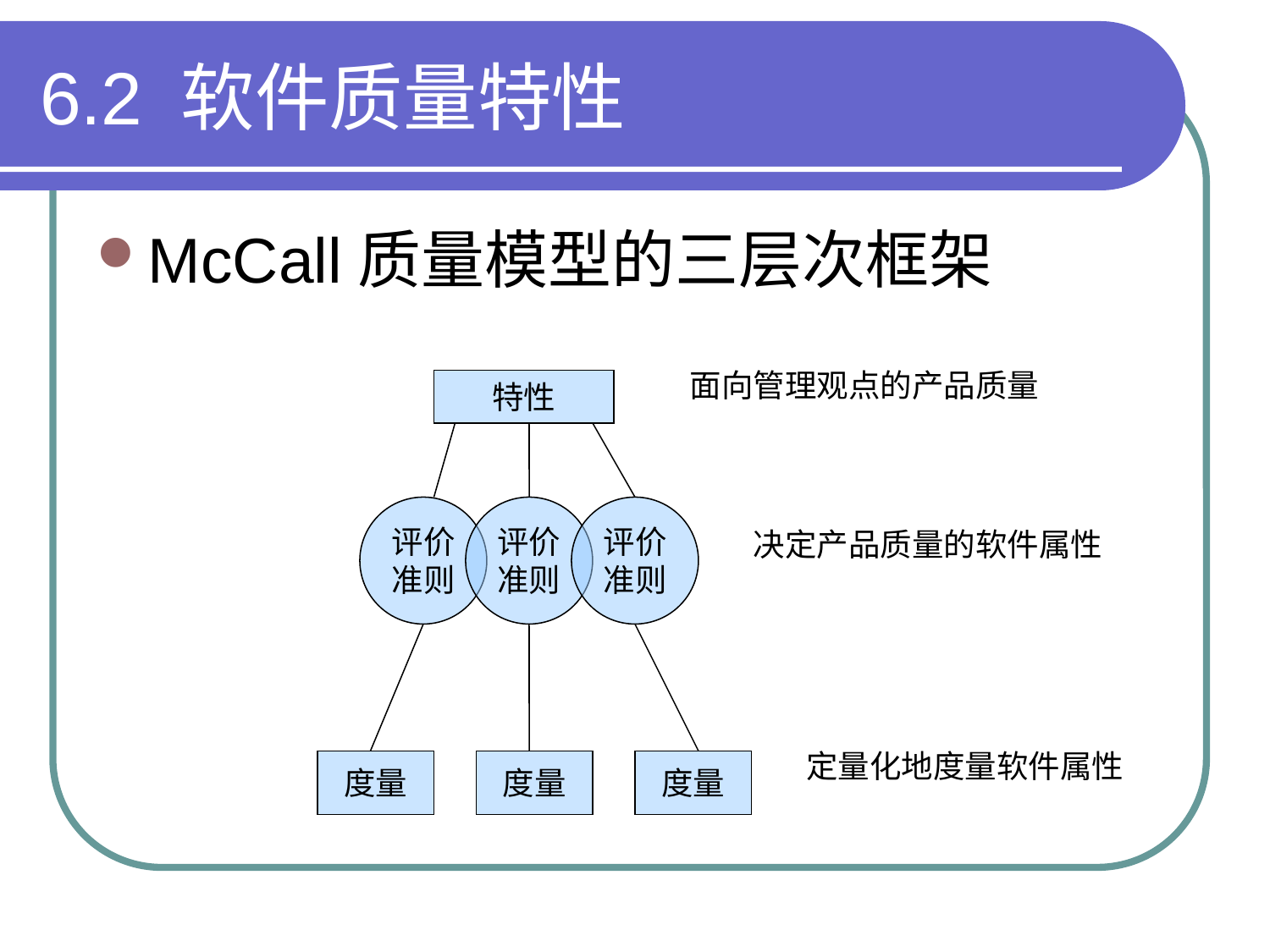

# 6.2 软件质量特性
McCall质量模型的三层次框架
面向管理观点的产品质量
特性

评价
准则
评价
准则
评价
准则
决定产品质量的软件属性

定量化地度量软件属性
度量
度量
度量

25